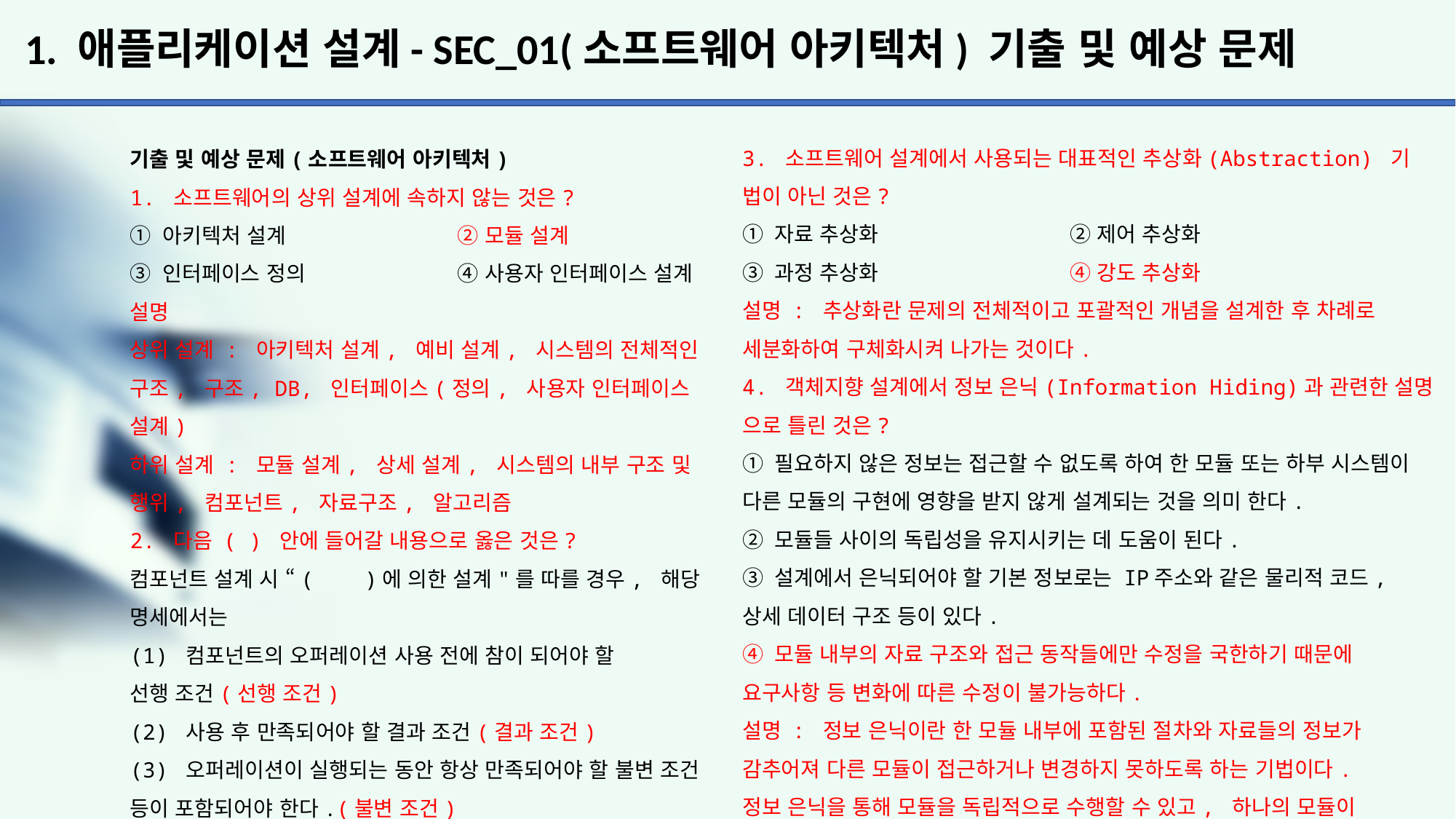

# 1. 애플리케이션 설계- SEC_01(소프트웨어 아키텍처) 기출 및 예상 문제
3. 소프트웨어 설계에서 사용되는 대표적인 추상화(Abstraction) 기
법이 아닌 것은?
① 자료 추상화		② 제어 추상화
③ 과정 추상화		④ 강도 추상화
설명 : 추상화란 문제의 전체적이고 포괄적인 개념을 설계한 후 차례로
세분화하여 구체화시켜 나가는 것이다.
4. 객체지향 설계에서 정보 은닉(Information Hiding)과 관련한 설명
으로 틀린 것은?
① 필요하지 않은 정보는 접근할 수 없도록 하여 한 모듈 또는 하부 시스템이 다른 모듈의 구현에 영향을 받지 않게 설계되는 것을 의미 한다.
② 모듈들 사이의 독립성을 유지시키는 데 도움이 된다.
③ 설계에서 은닉되어야 할 기본 정보로는 IP주소와 같은 물리적 코드,
상세 데이터 구조 등이 있다.
④ 모듈 내부의 자료 구조와 접근 동작들에만 수정을 국한하기 때문에
요구사항 등 변화에 따른 수정이 불가능하다.
설명 : 정보 은닉이란 한 모듈 내부에 포함된 절차와 자료들의 정보가
감추어져 다른 모듈이 접근하거나 변경하지 못하도록 하는 기법이다.
정보 은닉을 통해 모듈을 독립적으로 수행할 수 있고, 하나의 모듈이
변경되더라도 다른 모듈에 영향을 주지 않으므로 수정, 시험, 유지보수
가 용이하다.
기출 및 예상 문제(소프트웨어 아키텍처)
1. 소프트웨어의 상위 설계에 속하지 않는 것은?
① 아키텍처 설계		② 모듈 설계
③ 인터페이스 정의		④ 사용자 인터페이스 설계
설명
상위 설계 : 아키텍처 설계, 예비 설계, 시스템의 전체적인
구조, 구조, DB, 인터페이스(정의, 사용자 인터페이스 설계)
하위 설계 : 모듈 설계, 상세 설계, 시스템의 내부 구조 및
행위, 컴포넌트, 자료구조, 알고리즘
2. 다음 ( ) 안에 들어갈 내용으로 옳은 것은?
컴포넌트 설계 시 “(    )에 의한 설계"를 따를 경우, 해당 명세에서는
(1) 컴포넌트의 오퍼레이션 사용 전에 참이 되어야 할
선행 조건(선행 조건)
(2) 사용 후 만족되어야 할 결과 조건(결과 조건)
(3) 오퍼레이션이 실행되는 동안 항상 만족되어야 할 불변 조건 등이 포함되어야 한다.(불변 조건)
① 협약(Contract)	② 프로토콜(Protocol)
③ 패턴(Pattern)	④ 관계(Relation)
설명 : 협약에 의한 설계는 컴포넌트 설계할 때 클래스에
대한 여러 가정을 공유할 수 있도록 명세한 것으로, 소프트
웨어 컴포넌트에 대한 정확한 인터페이스를 명세한다.